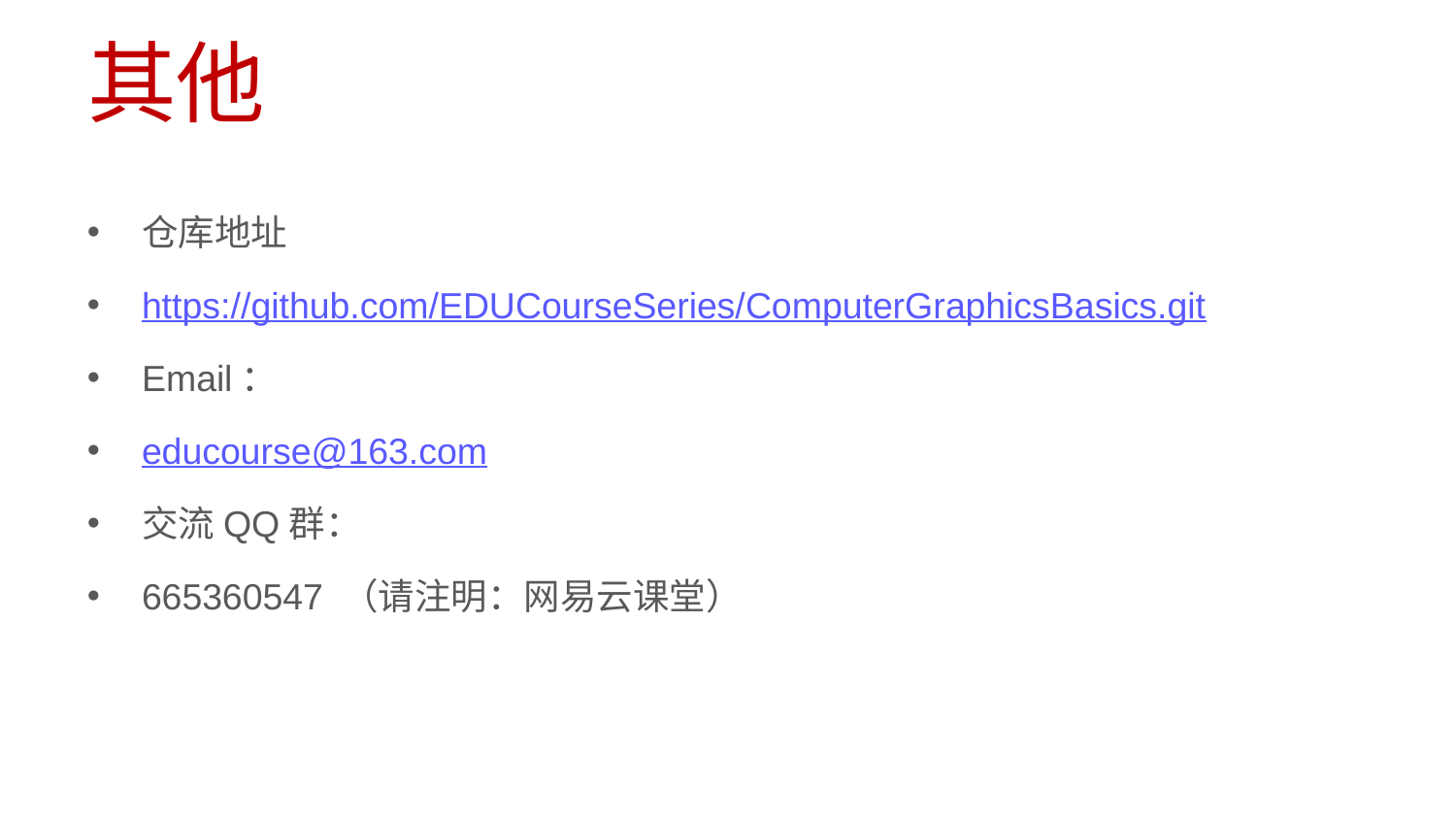

# 其他
仓库地址
https://github.com/EDUCourseSeries/ComputerGraphicsBasics.git
Email：
educourse@163.com
交流QQ群：
665360547 （请注明：网易云课堂）